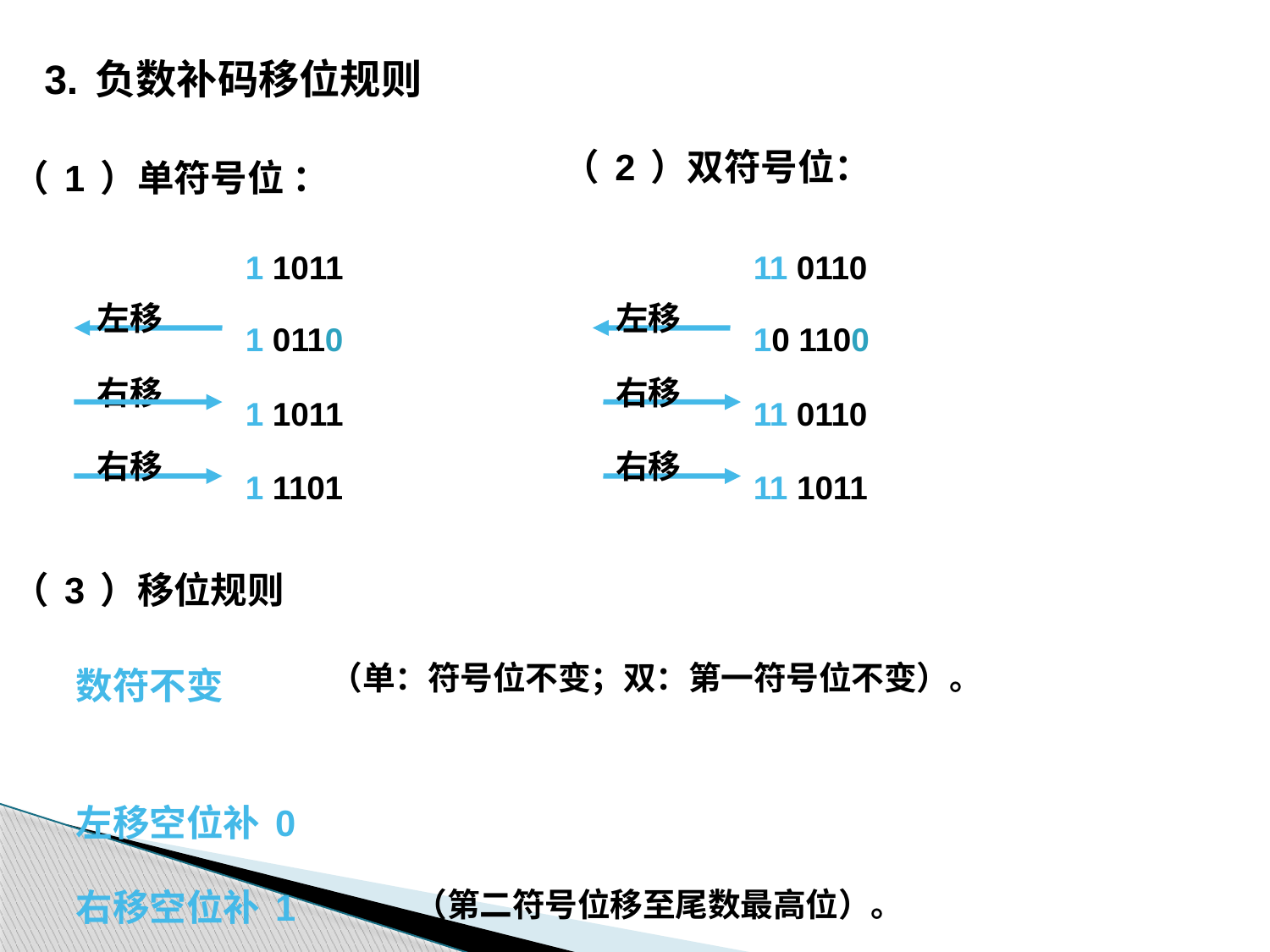

3.负数补码移位规则
（2）双符号位：
（1）单符号位 ：
1 1011
11 0110
左移

左移

1 0110
10 1100
右移

右移

1 1011
11 0110
右移

右移

1 1101
11 1011
（3）移位规则
数符不变
（单：符号位不变；双：第一符号位不变）。
左移空位补0
右移空位补1
（第二符号位移至尾数最高位）。
55